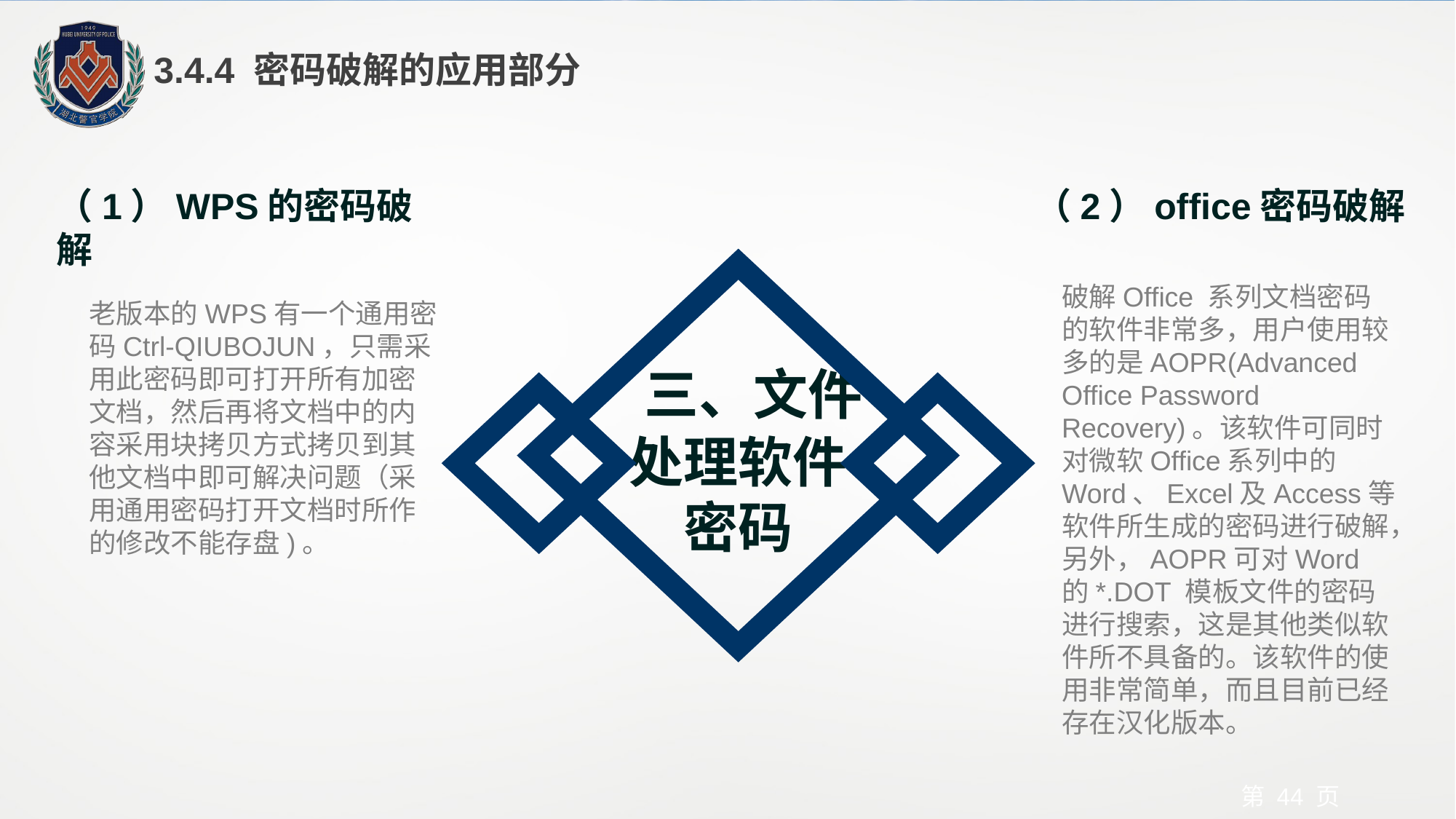

3.4.4 密码破解的应用部分
（1）WPS的密码破解
（2）office密码破解

破解Office 系列文档密码的软件非常多，用户使用较多的是AOPR(Advanced Office Password Recovery)。该软件可同时对微软Office系列中的Word、Excel及Access等软件所生成的密码进行破解，另外，AOPR可对Word 的*.DOT 模板文件的密码进行搜索，这是其他类似软件所不具备的。该软件的使用非常简单，而且目前已经存在汉化版本。
老版本的WPS有一个通用密码Ctrl-QIUBOJUN，只需采用此密码即可打开所有加密文档，然后再将文档中的内容采用块拷贝方式拷贝到其他文档中即可解决问题（采用通用密码打开文档时所作的修改不能存盘)。
 三、文件处理软件密码